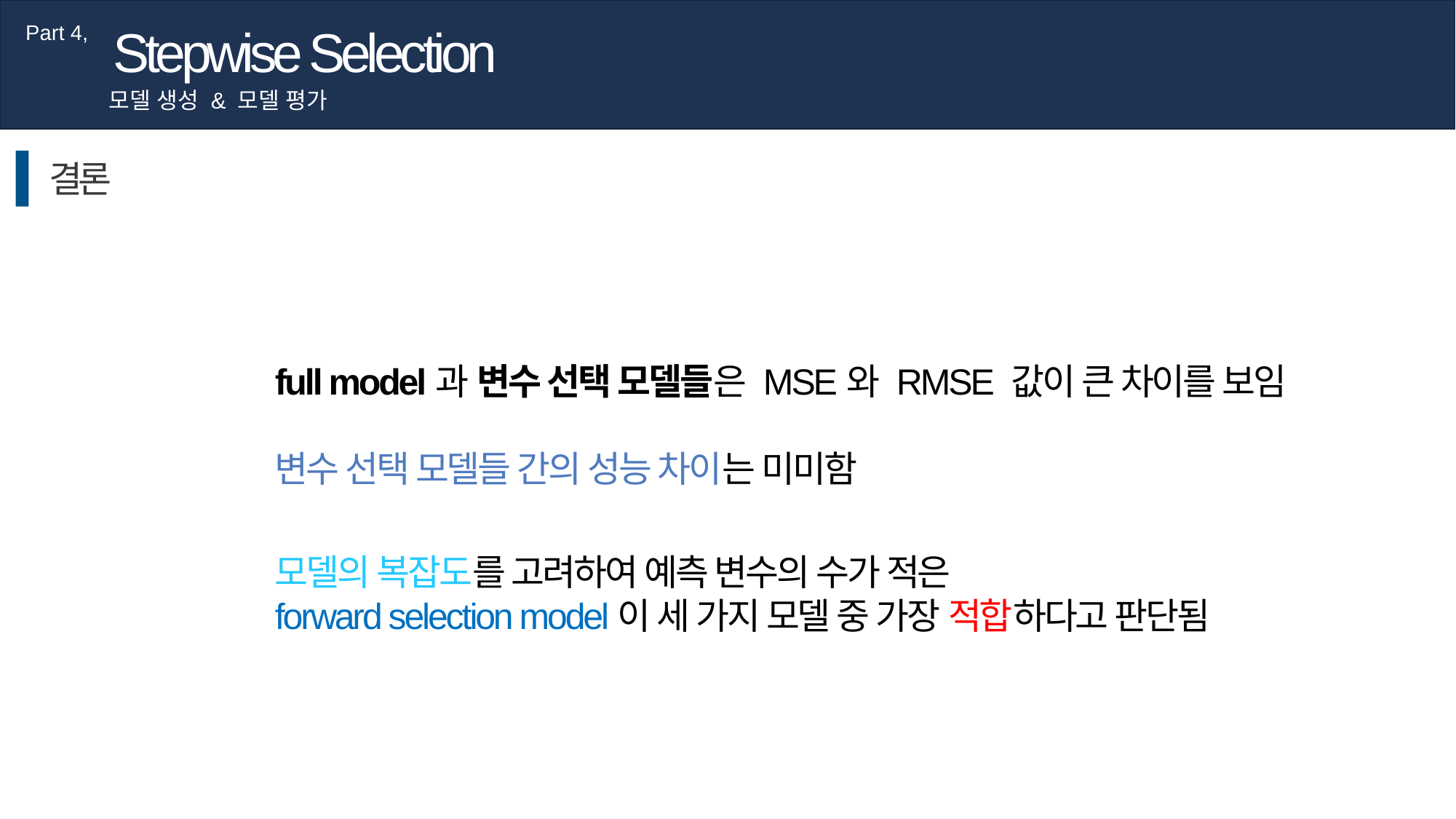

Stepwise Selection
Part 4,
모델 생성 & 모델 평가

결론
full model과 변수 선택 모델들은 MSE와 RMSE 값이 큰 차이를 보임

변수 선택 모델들 간의 성능 차이는 미미함

모델의 복잡도를 고려하여 예측 변수의 수가 적은
forward selection model이 세 가지 모델 중 가장 적합하다고 판단됨